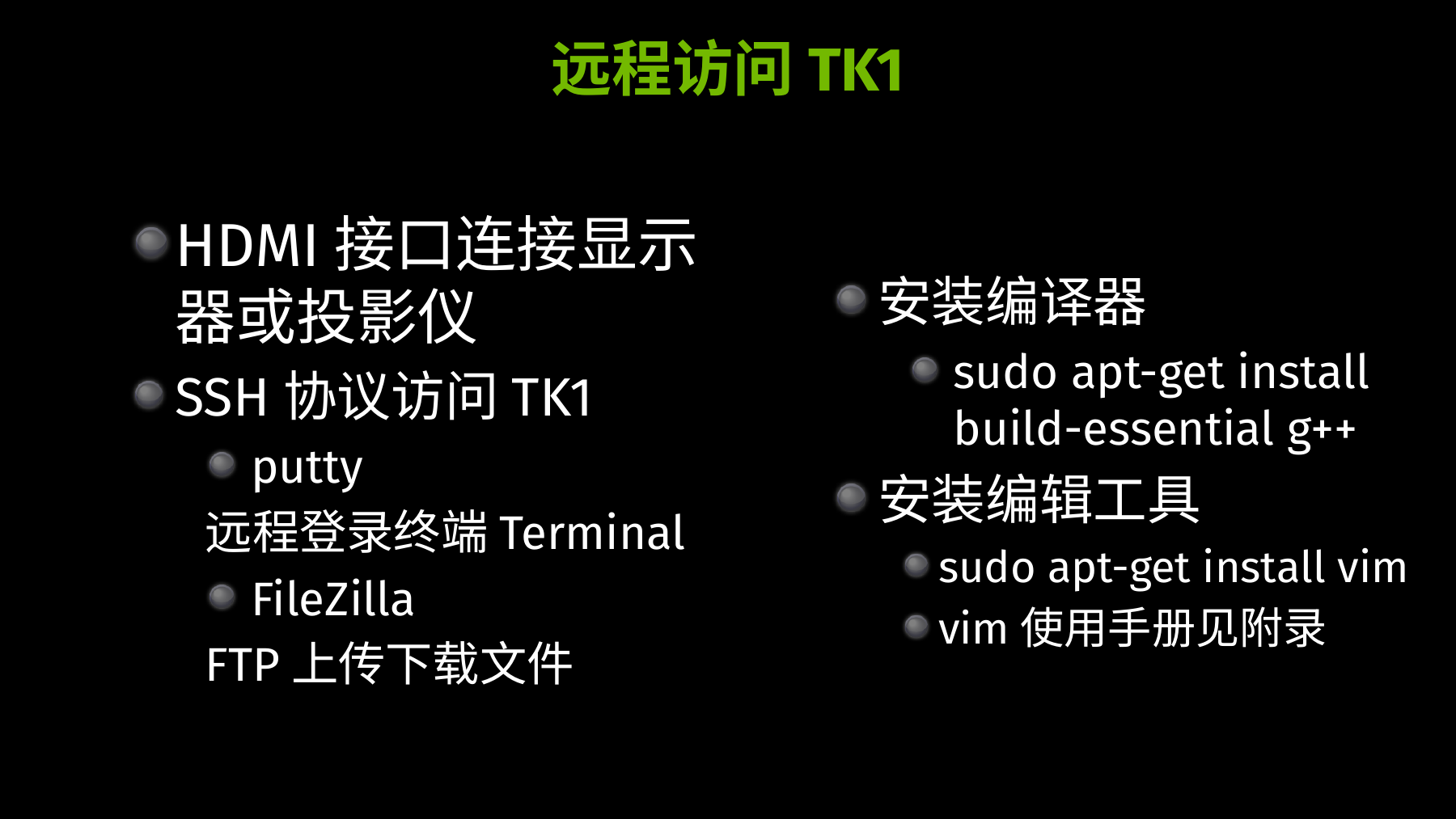

# 远程访问TK1

安装编译器
sudo apt-get install build-essential g++
安装编辑工具
sudo apt-get install vim
vim使用手册见附录

HDMI接口连接显示器或投影仪
SSH协议访问TK1
putty
远程登录终端Terminal
FileZilla
FTP上传下载文件